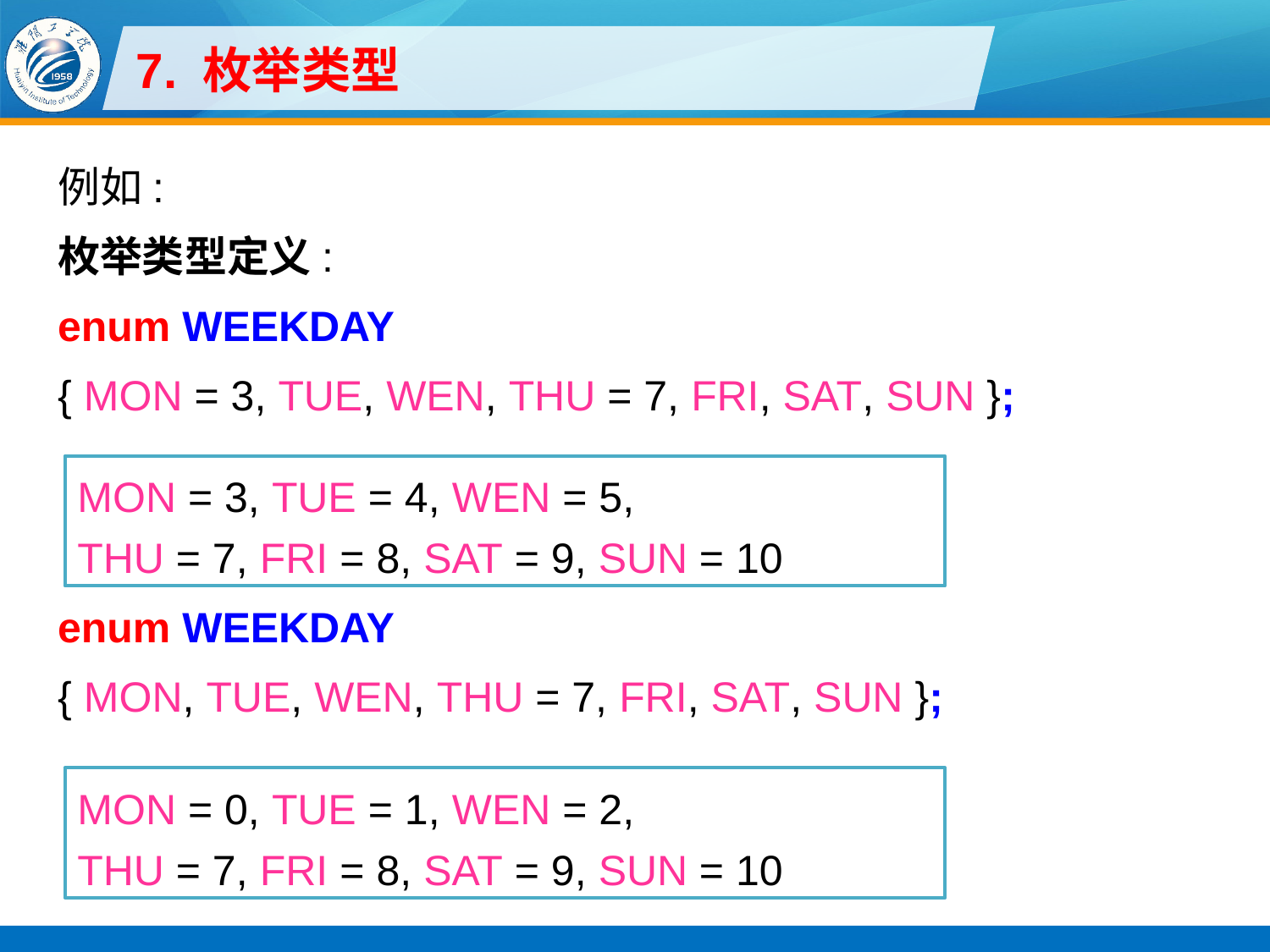

# 7. 枚举类型
例如:
枚举类型定义:
enum WEEKDAY
{ MON = 3, TUE, WEN, THU = 7, FRI, SAT, SUN };

enum WEEKDAY
{ MON, TUE, WEN, THU = 7, FRI, SAT, SUN };

MON = 3, TUE = 4, WEN = 5,
THU = 7, FRI = 8, SAT = 9, SUN = 10
MON = 0, TUE = 1, WEN = 2,
THU = 7, FRI = 8, SAT = 9, SUN = 10